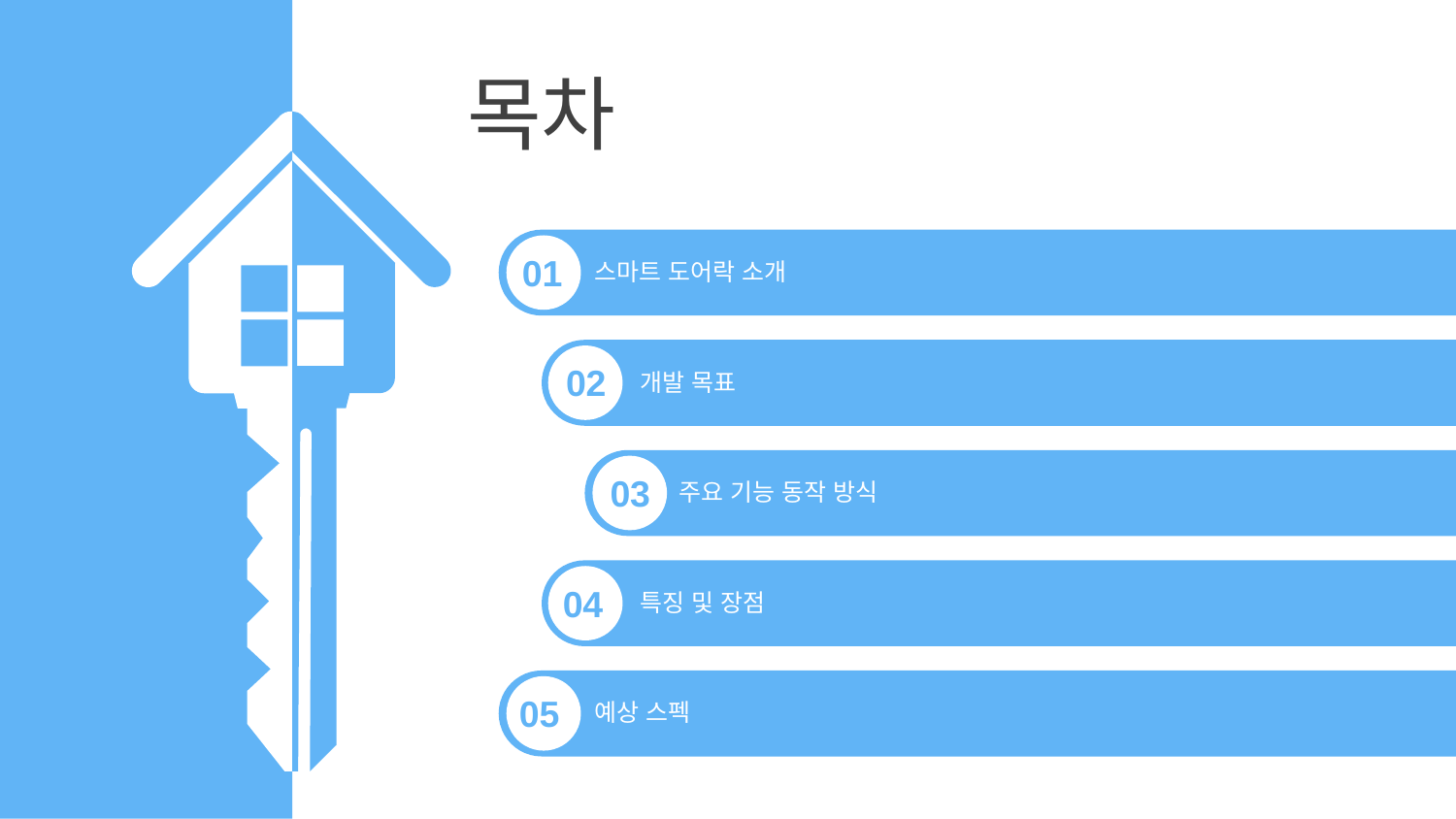

목차

01
스마트 도어락 소개

02
개발 목표

03
주요 기능 동작 방식

04
특징 및 장점

05
예상 스펙